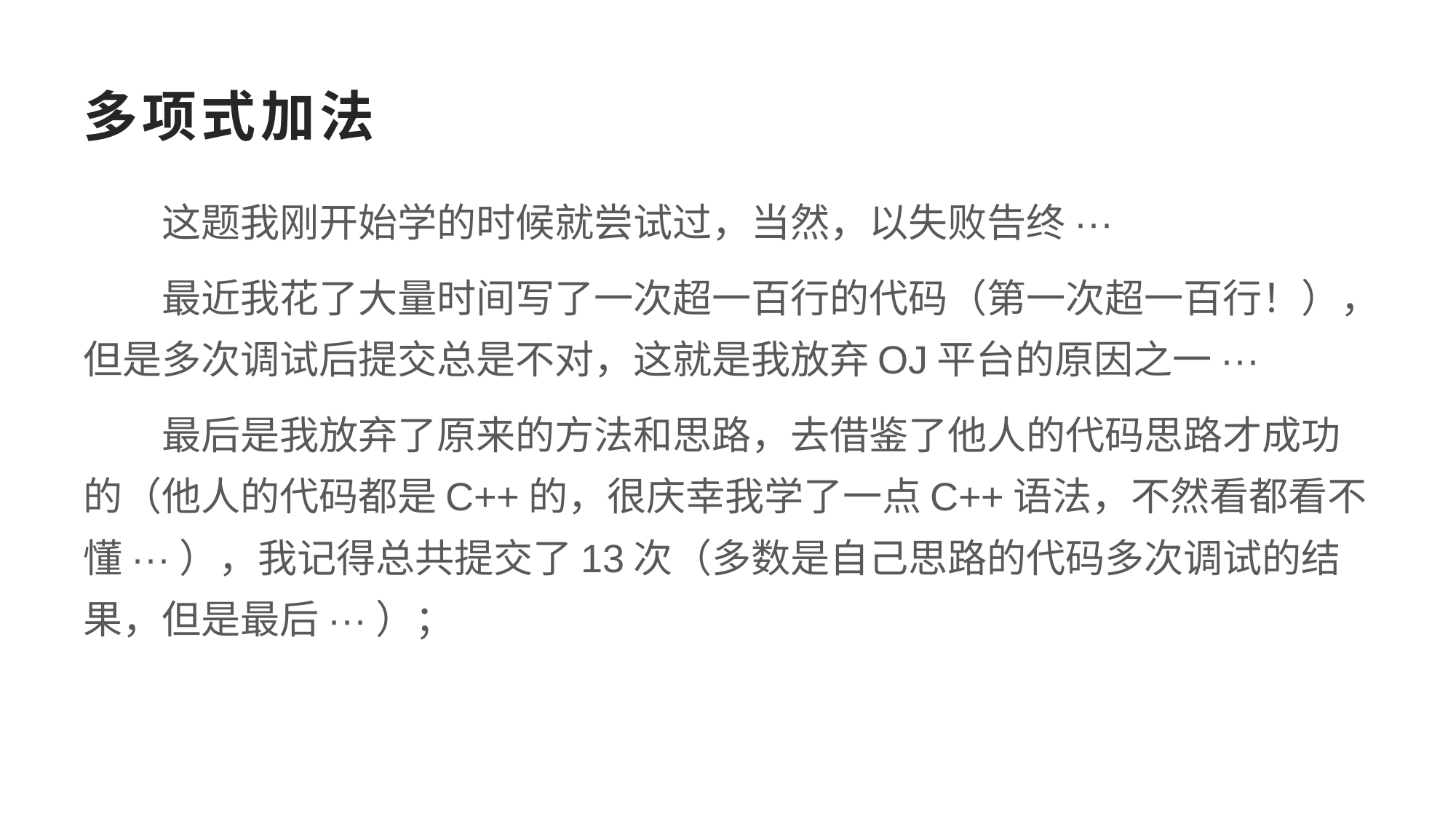

# 多项式加法
        这题我刚开始学的时候就尝试过，当然，以失败告终···
        最近我花了大量时间写了一次超一百行的代码（第一次超一百行！），但是多次调试后提交总是不对，这就是我放弃OJ平台的原因之一···
        最后是我放弃了原来的方法和思路，去借鉴了他人的代码思路才成功的（他人的代码都是C++的，很庆幸我学了一点C++语法，不然看都看不懂···），我记得总共提交了13次（多数是自己思路的代码多次调试的结果，但是最后···）；